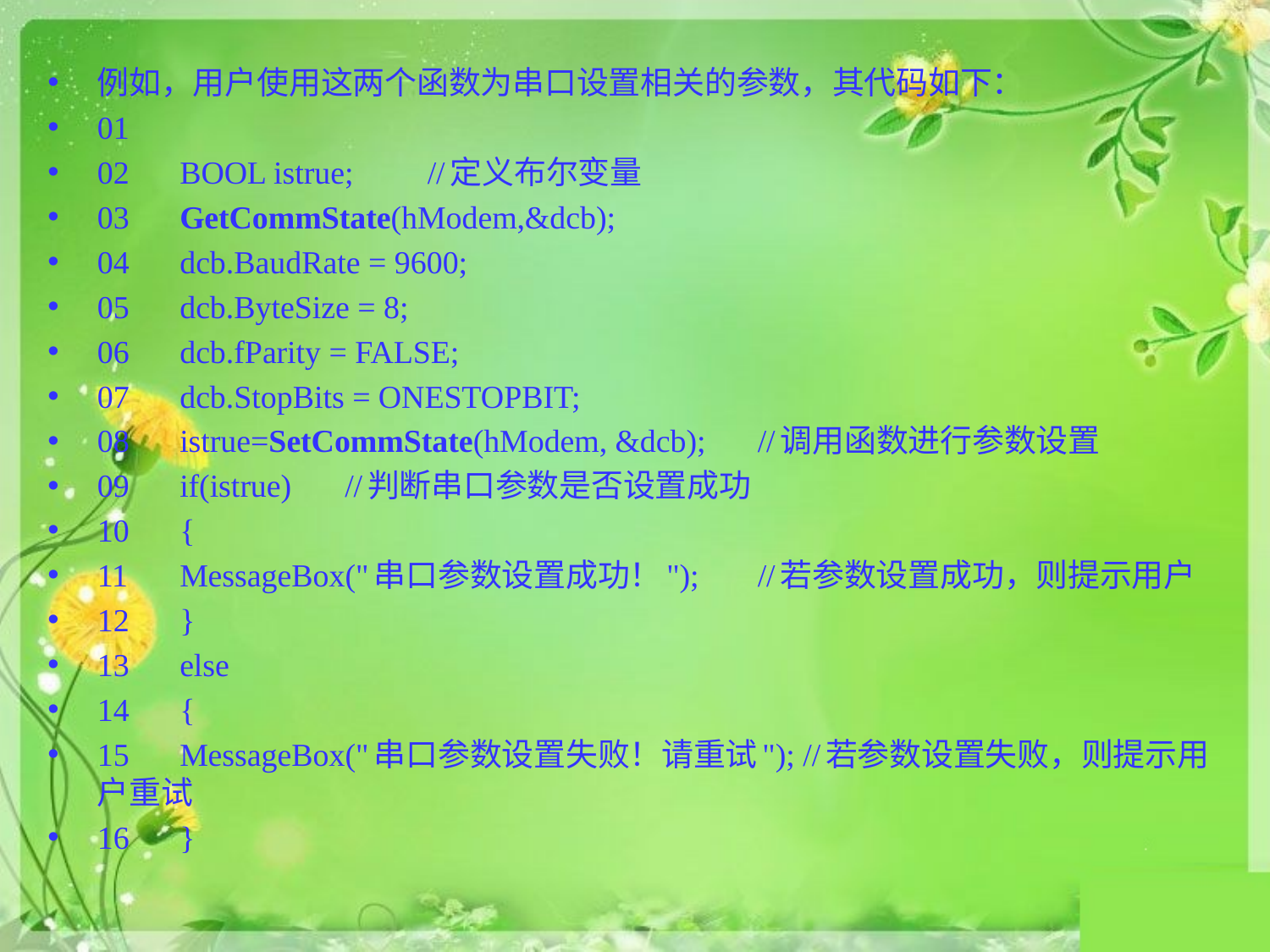

例如，用户使用这两个函数为串口设置相关的参数，其代码如下：
01
02	BOOL istrue;				//定义布尔变量
03	GetCommState(hModem,&dcb);
04	dcb.BaudRate = 9600;
05	dcb.ByteSize = 8;
06	dcb.fParity = FALSE;
07	dcb.StopBits = ONESTOPBIT;
08	istrue=SetCommState(hModem, &dcb);		//调用函数进行参数设置
09	if(istrue)					//判断串口参数是否设置成功
10	{
11		MessageBox("串口参数设置成功！");	//若参数设置成功，则提示用户
12	}
13	else
14	{
15		MessageBox("串口参数设置失败！请重试"); //若参数设置失败，则提示用户重试
16	}